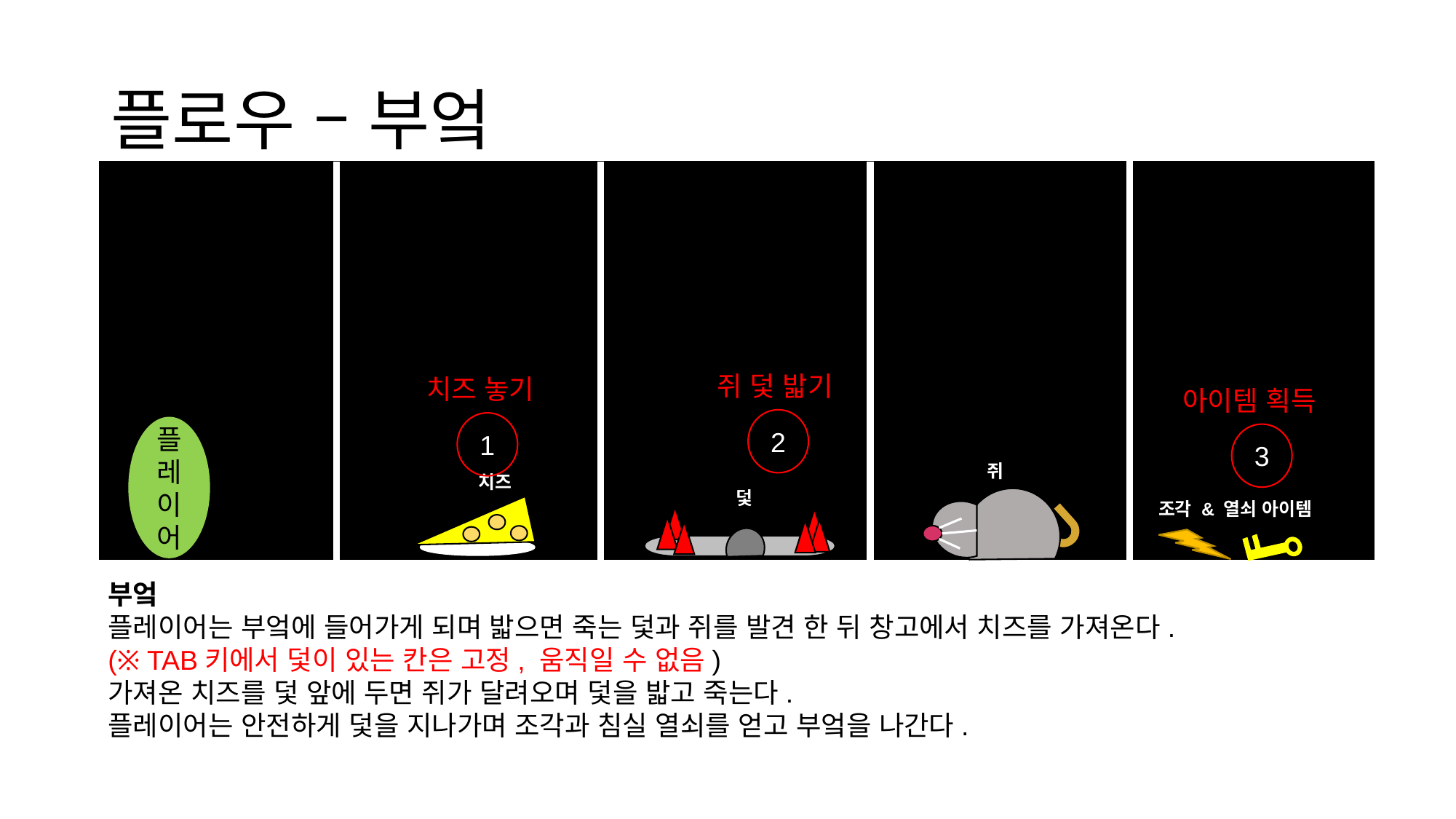

# 플로우 – 부엌

1층 계단
플레이어
쥐
탈출구
덫

조각 & 열쇠 아이템

쥐 덫 밟기
치즈 놓기
아이템 획득
2
1
3
치즈

부엌
플레이어는 부엌에 들어가게 되며 밟으면 죽는 덫과 쥐를 발견 한 뒤 창고에서 치즈를 가져온다.
(※ TAB키에서 덫이 있는 칸은 고정, 움직일 수 없음)
가져온 치즈를 덫 앞에 두면 쥐가 달려오며 덫을 밟고 죽는다.
플레이어는 안전하게 덫을 지나가며 조각과 침실 열쇠를 얻고 부엌을 나간다.